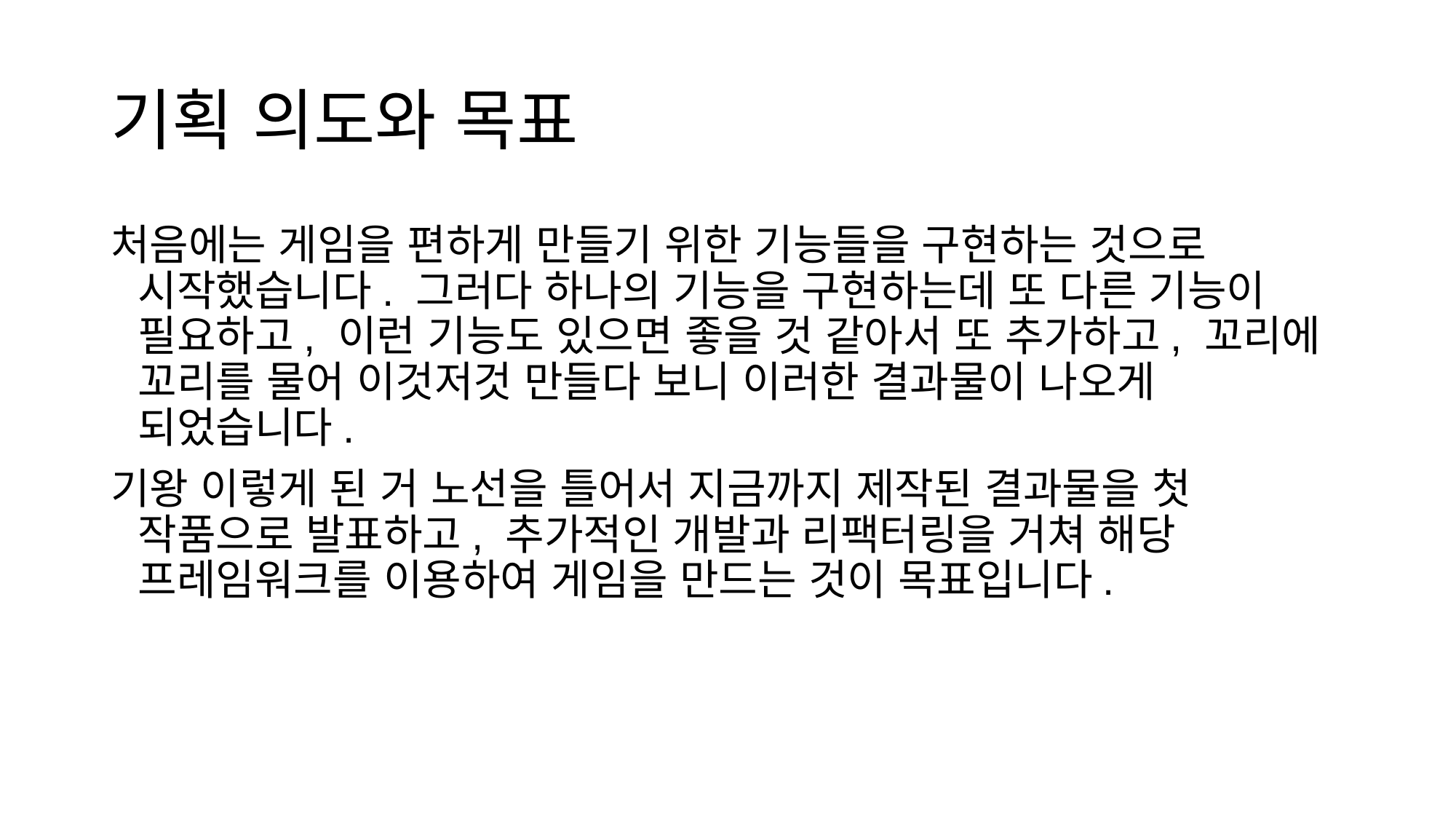

# 기획 의도와 목표
처음에는 게임을 편하게 만들기 위한 기능들을 구현하는 것으로 시작했습니다. 그러다 하나의 기능을 구현하는데 또 다른 기능이 필요하고, 이런 기능도 있으면 좋을 것 같아서 또 추가하고, 꼬리에 꼬리를 물어 이것저것 만들다 보니 이러한 결과물이 나오게 되었습니다.
기왕 이렇게 된 거 노선을 틀어서 지금까지 제작된 결과물을 첫 작품으로 발표하고, 추가적인 개발과 리팩터링을 거쳐 해당 프레임워크를 이용하여 게임을 만드는 것이 목표입니다.